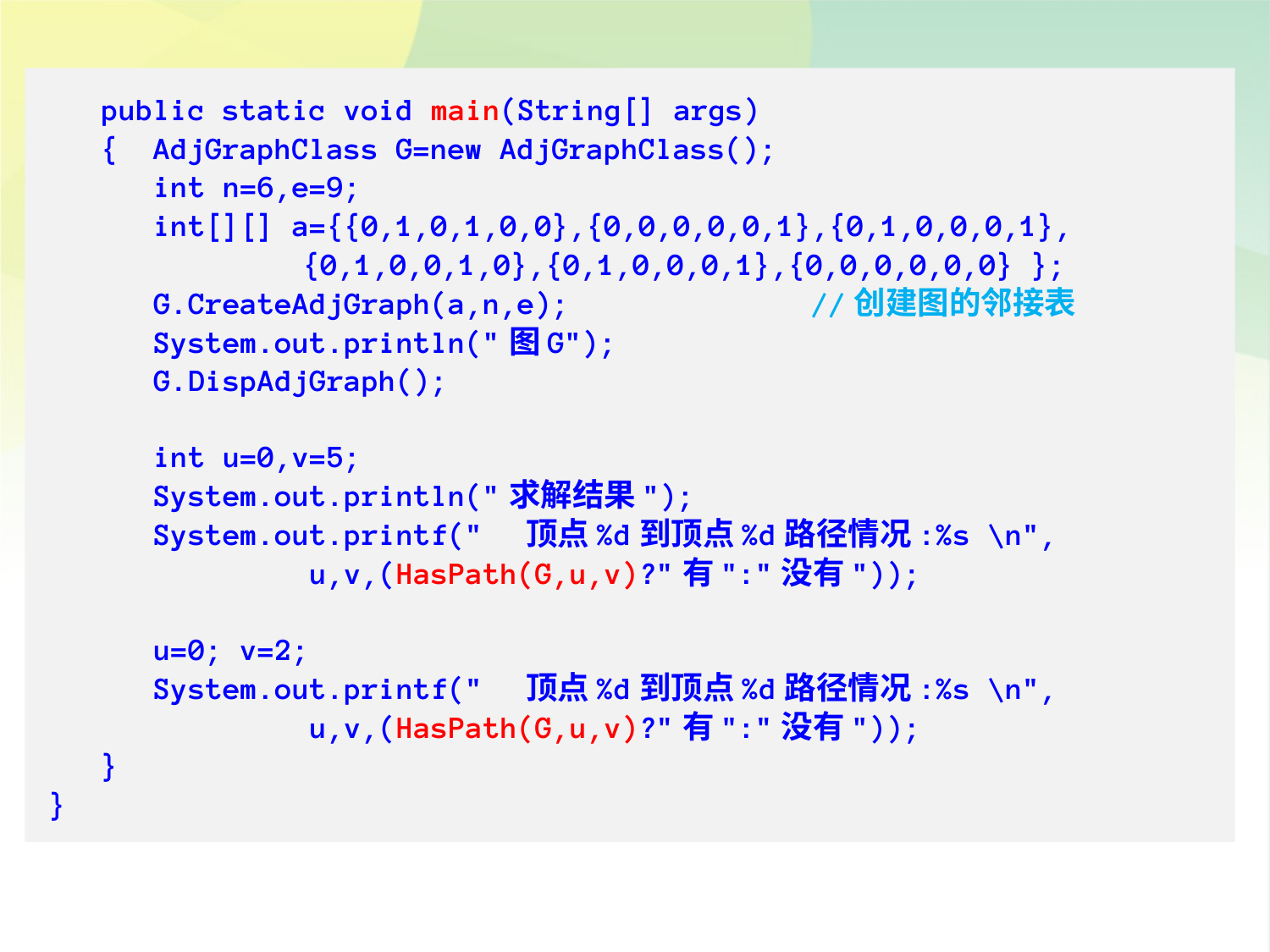

public static void main(String[] args)
   {  AdjGraphClass G=new AdjGraphClass();
      int n=6,e=9;
      int[][] a={{0,1,0,1,0,0},{0,0,0,0,0,1},{0,1,0,0,0,1},
		{0,1,0,0,1,0},{0,1,0,0,0,1},{0,0,0,0,0,0} };
      G.CreateAdjGraph(a,n,e);		//创建图的邻接表
      System.out.println("图G");
      G.DispAdjGraph();
      int u=0,v=5;
      System.out.println("求解结果");
      System.out.printf("  顶点%d到顶点%d路径情况:%s \n",
               u,v,(HasPath(G,u,v)?"有":"没有"));
      u=0; v=2;
      System.out.printf("  顶点%d到顶点%d路径情况:%s \n",
               u,v,(HasPath(G,u,v)?"有":"没有"));
   }
}